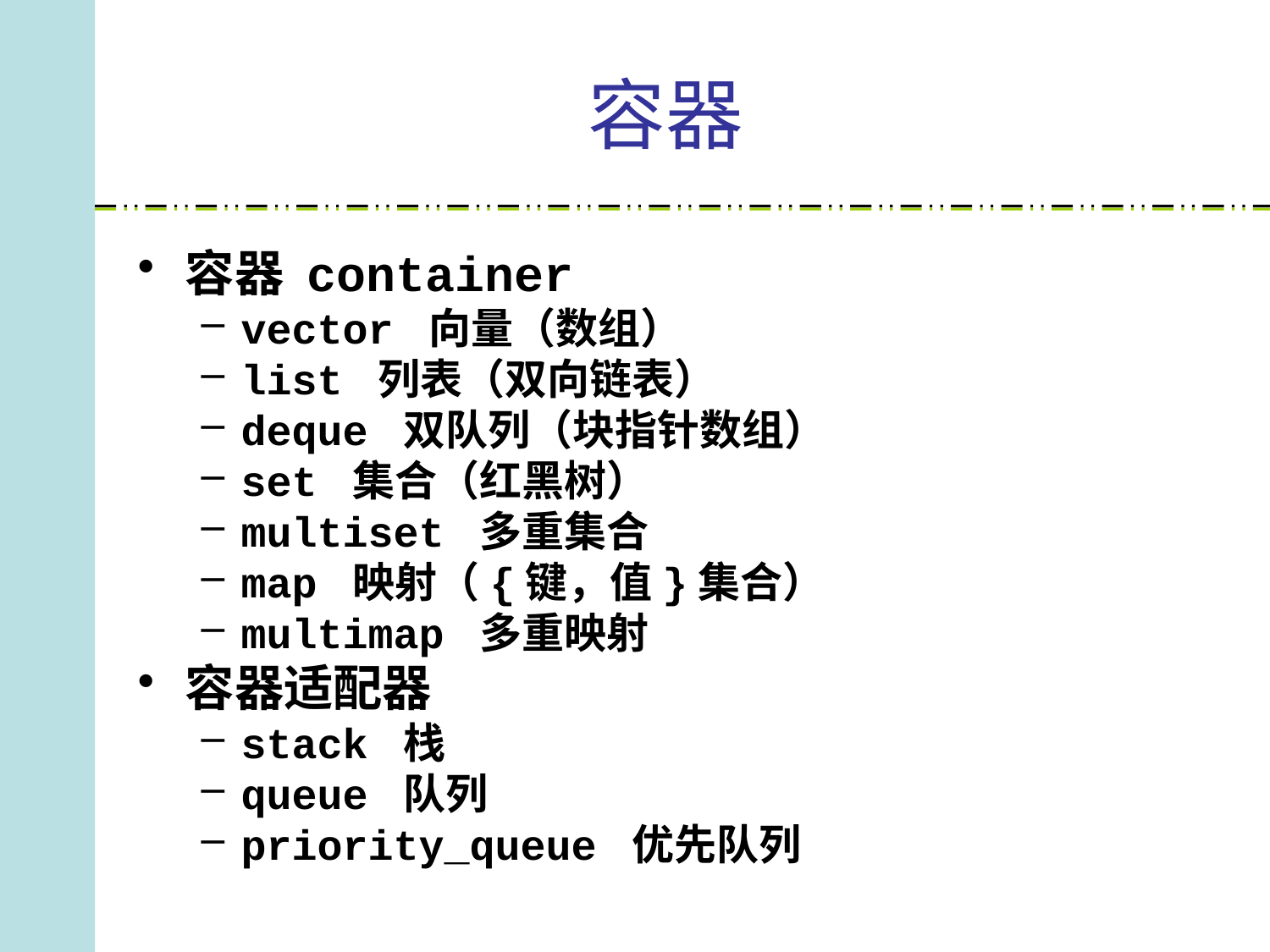

# 容器
容器 container
vector 向量（数组）
list 列表（双向链表）
deque 双队列（块指针数组）
set 集合（红黑树）
multiset 多重集合
map 映射（{键，值}集合）
multimap 多重映射
容器适配器
stack 栈
queue 队列
priority_queue 优先队列